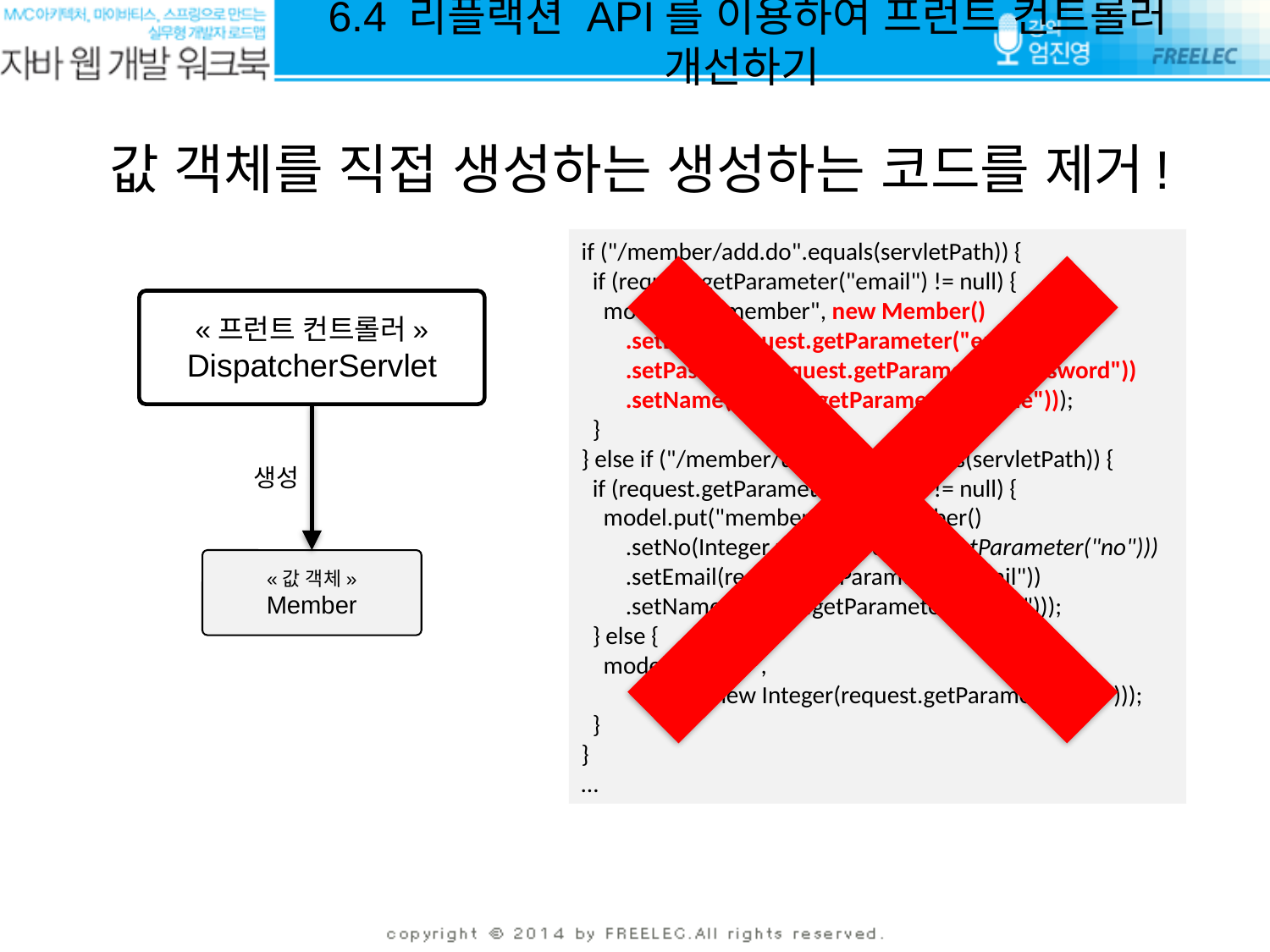

6.4 리플랙션 API를 이용하여 프런트 컨트롤러 개선하기

값 객체를 직접 생성하는 생성하는 코드를 제거!
if ("/member/add.do".equals(servletPath)) {
  if (request.getParameter("email") != null) {
    model.put("member", new Member()
        .setEmail(request.getParameter("email"))
        .setPassword(request.getParameter("password"))
        .setName(request.getParameter("name")));
  }
} else if ("/member/update.do".equals(servletPath)) {
  if (request.getParameter("email") != null) {
    model.put("member", new Member()
        .setNo(Integer.parseInt(request.getParameter("no")))
        .setEmail(request.getParameter("email"))
        .setName(request.getParameter("name")));
  } else {
    model.put("no",
                        new Integer(request.getParameter("no")));
  }
}
…
«프런트 컨트롤러»
DispatcherServlet
 생성
«값 객체»
Member